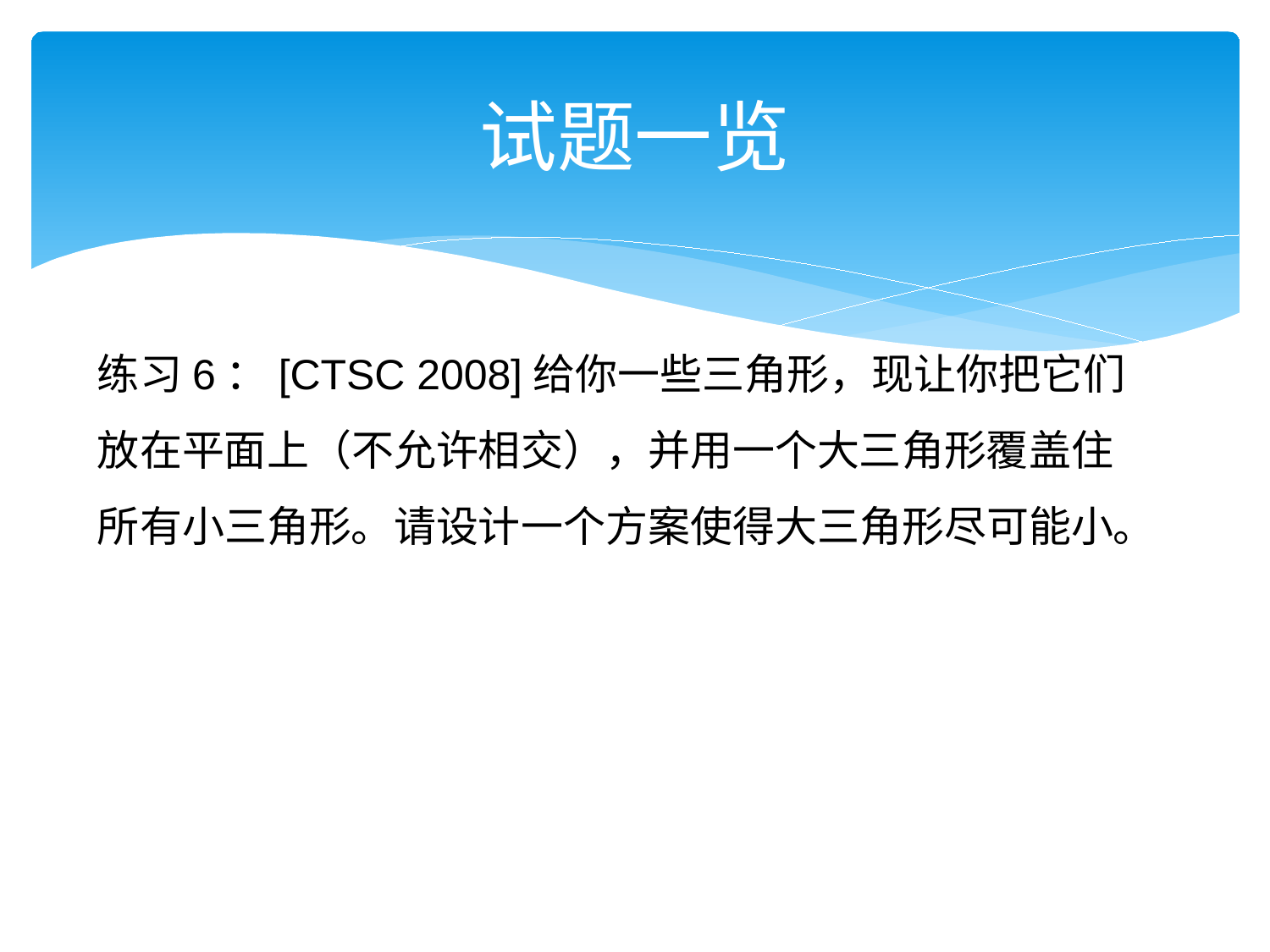

# 试题一览
练习6：[CTSC 2008]给你一些三角形，现让你把它们放在平面上（不允许相交），并用一个大三角形覆盖住所有小三角形。请设计一个方案使得大三角形尽可能小。